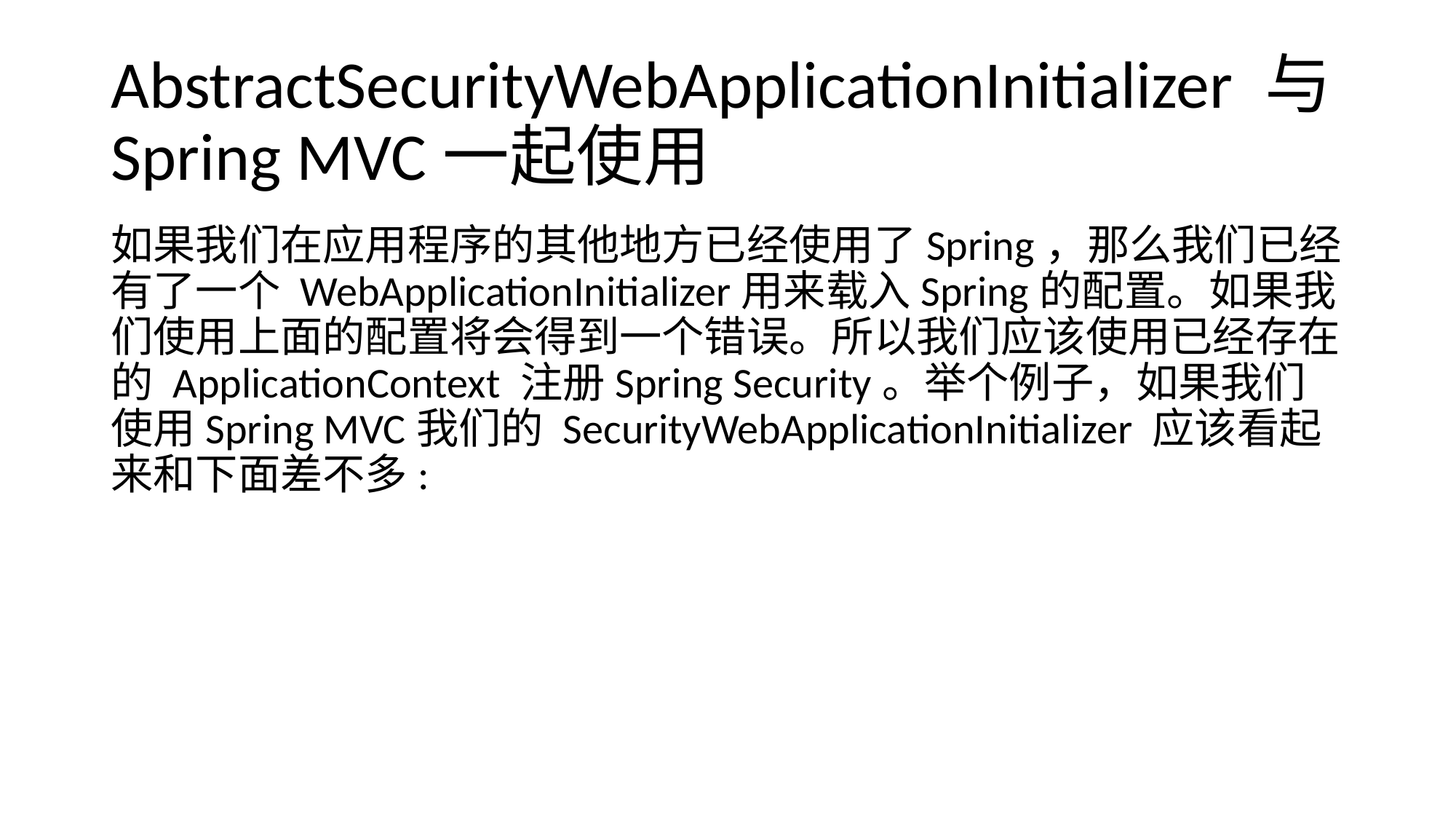

# AbstractSecurityWebApplicationInitializer 与 Spring MVC一起使用
如果我们在应用程序的其他地方已经使用了Spring，那么我们已经有了一个 WebApplicationInitializer用来载入Spring的配置。如果我们使用上面的配置将会得到一个错误。所以我们应该使用已经存在的 ApplicationContext 注册Spring Security。举个例子，如果我们使用Spring MVC我们的 SecurityWebApplicationInitializer 应该看起来和下面差不多: